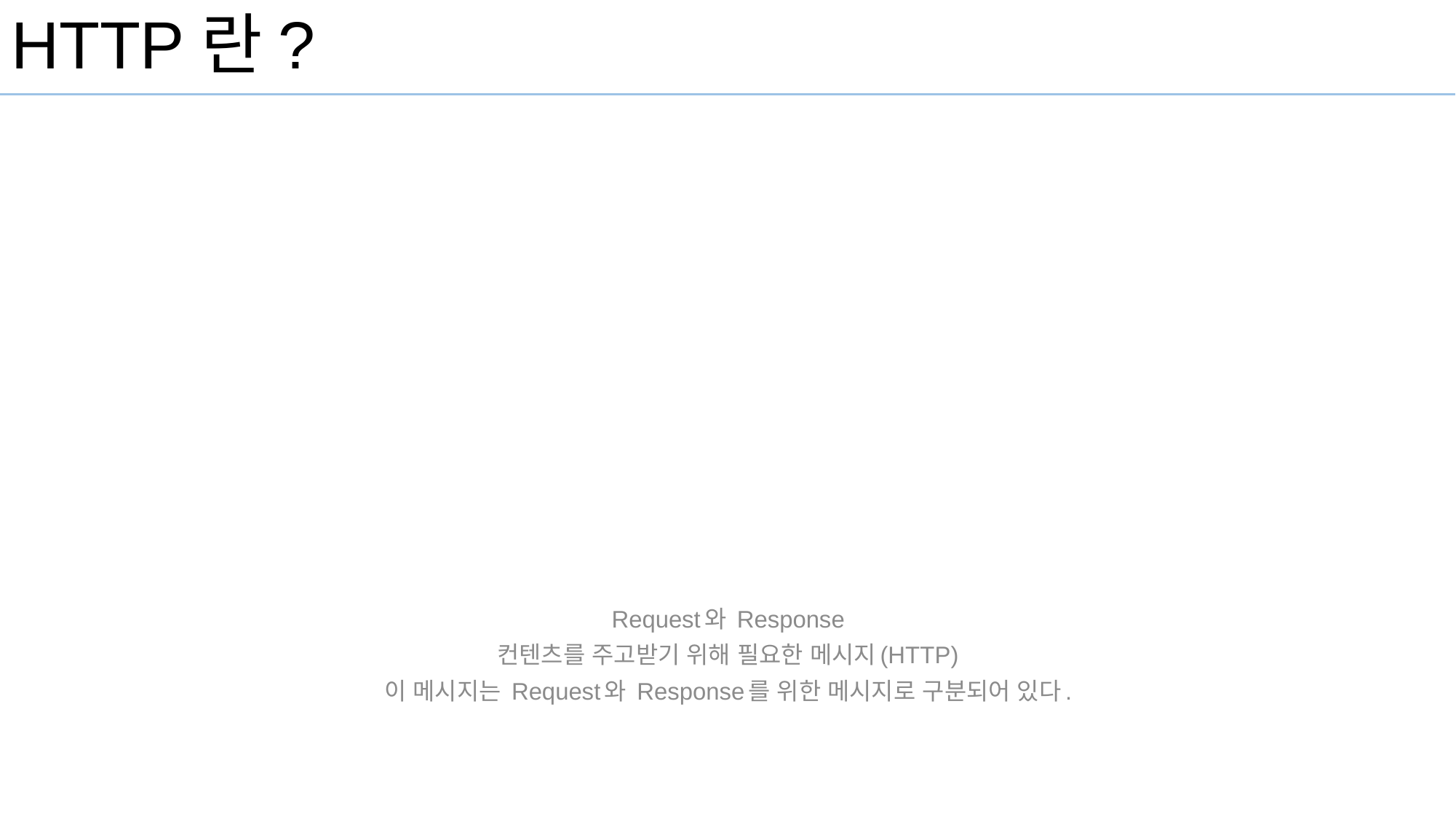

# HTTP란?
Request와 Response
컨텐츠를 주고받기 위해 필요한 메시지(HTTP)
이 메시지는 Request와 Response를 위한 메시지로 구분되어 있다.